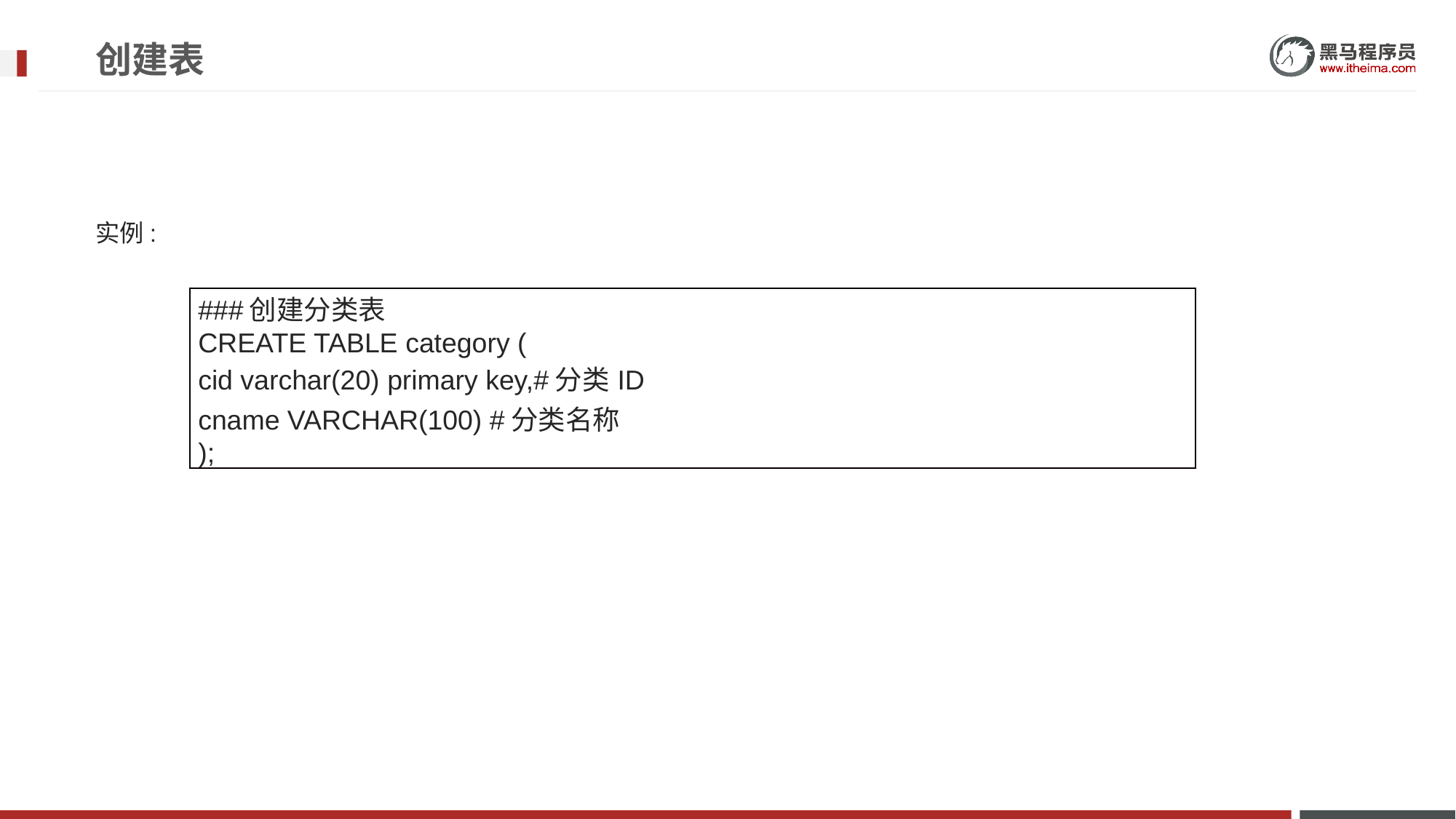

# 创建表
实例:
| ###创建分类表 CREATE TABLE category ( cid varchar(20) primary key,#分类ID cname VARCHAR(100) #分类名称 ); |
| --- |